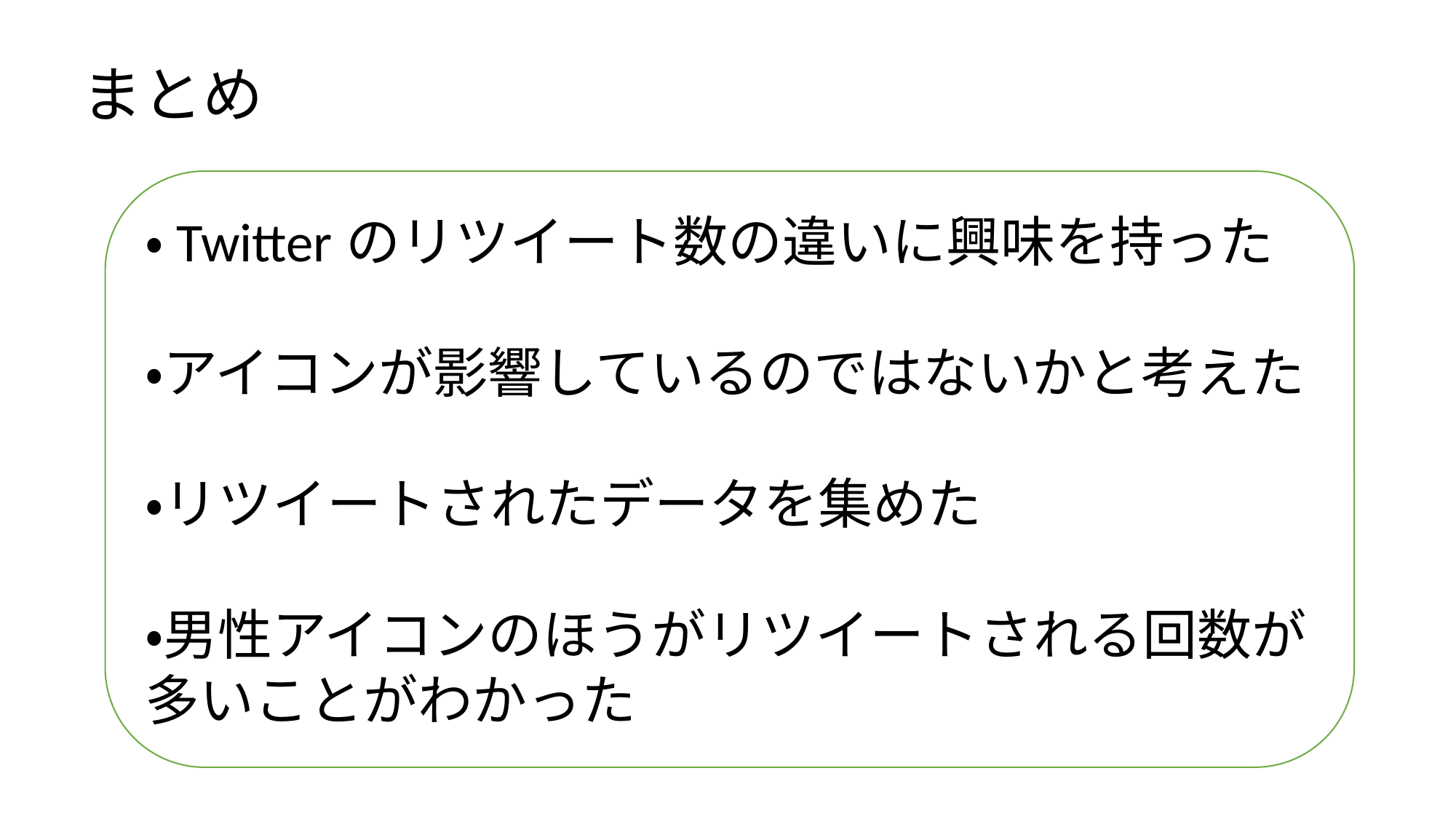

まとめ
・Twitterのリツイート数の違いに興味を持った

・アイコンが影響しているのではないかと考えた

・リツイートされたデータを集めた

・男性アイコンのほうがリツイートされる回数が多いことがわかった